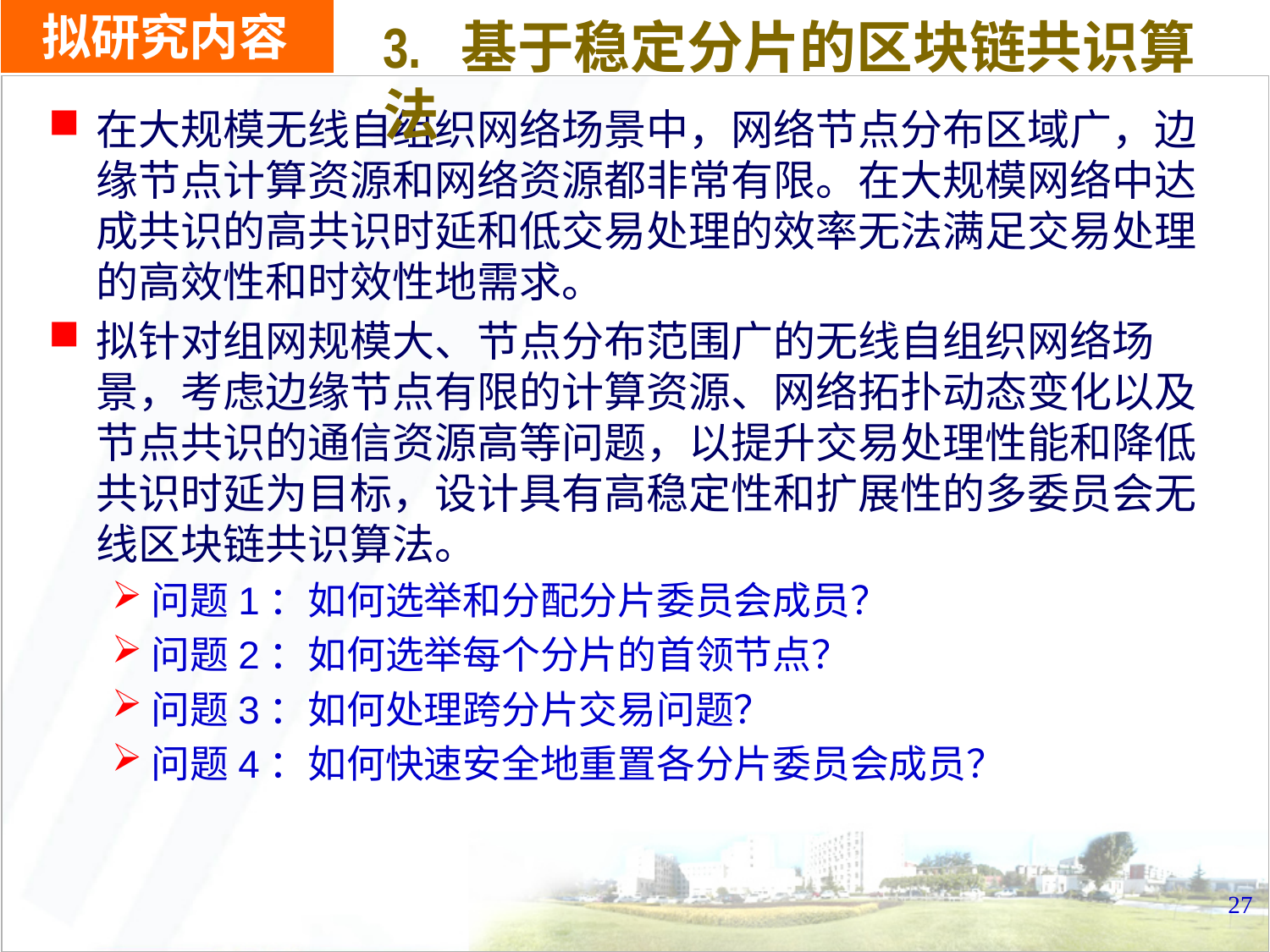

# 拟研究内容
3.  基于稳定分片的区块链共识算法

在大规模无线自组织网络场景中，网络节点分布区域广，边缘节点计算资源和网络资源都非常有限。在大规模网络中达成共识的高共识时延和低交易处理的效率无法满足交易处理的高效性和时效性地需求。
拟针对组网规模大、节点分布范围广的无线自组织网络场景，考虑边缘节点有限的计算资源、网络拓扑动态变化以及节点共识的通信资源高等问题，以提升交易处理性能和降低共识时延为目标，设计具有高稳定性和扩展性的多委员会无线区块链共识算法。
问题1：如何选举和分配分片委员会成员？
问题2：如何选举每个分片的首领节点？
问题3：如何处理跨分片交易问题？
问题4：如何快速安全地重置各分片委员会成员？

27